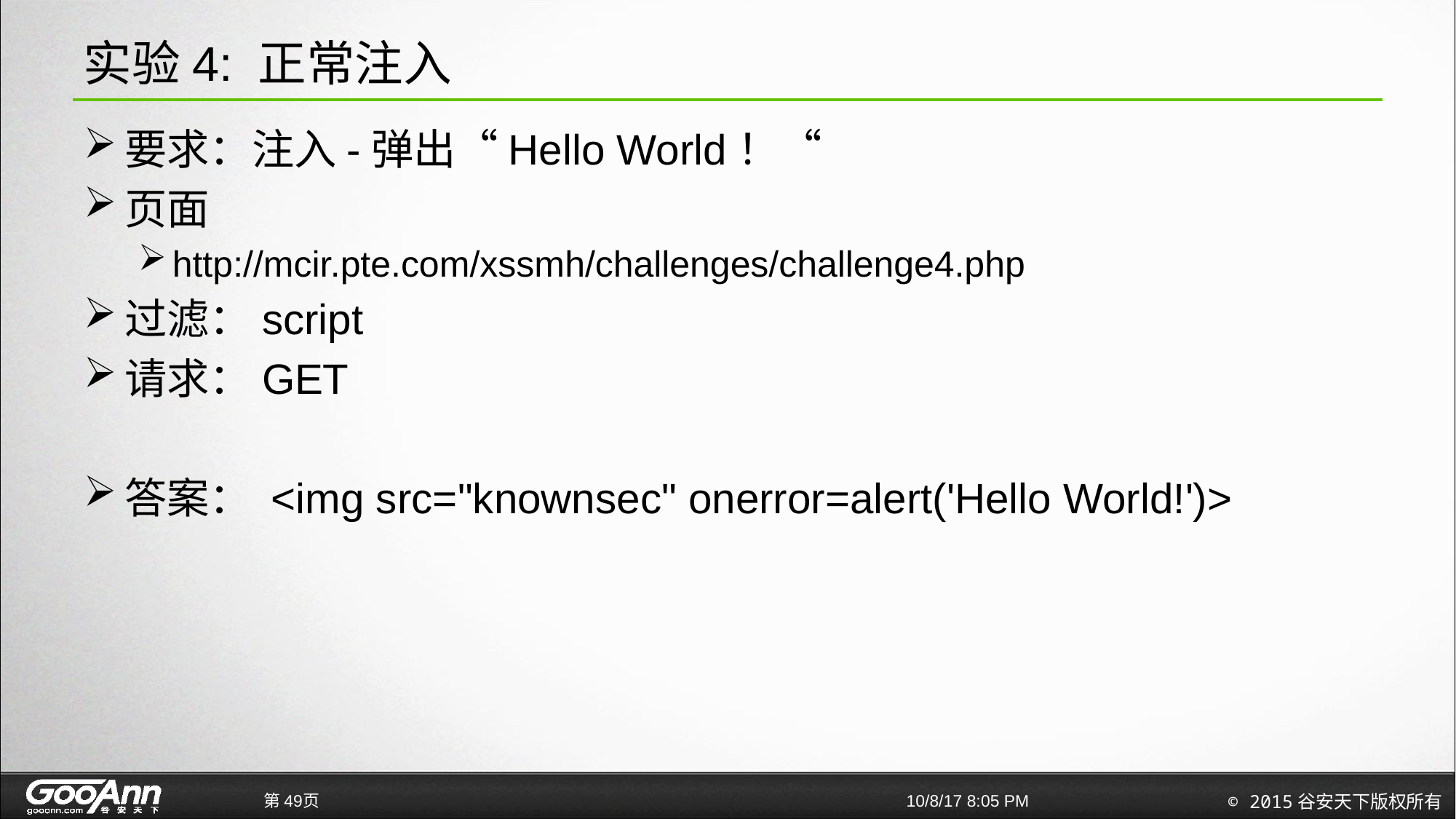

# 实验4: 正常注入
要求：注入-弹出“Hello World！“
页面
http://mcir.pte.com/xssmh/challenges/challenge4.php
过滤：script
请求：GET

答案： <img src="knownsec" onerror=alert('Hello World!')>